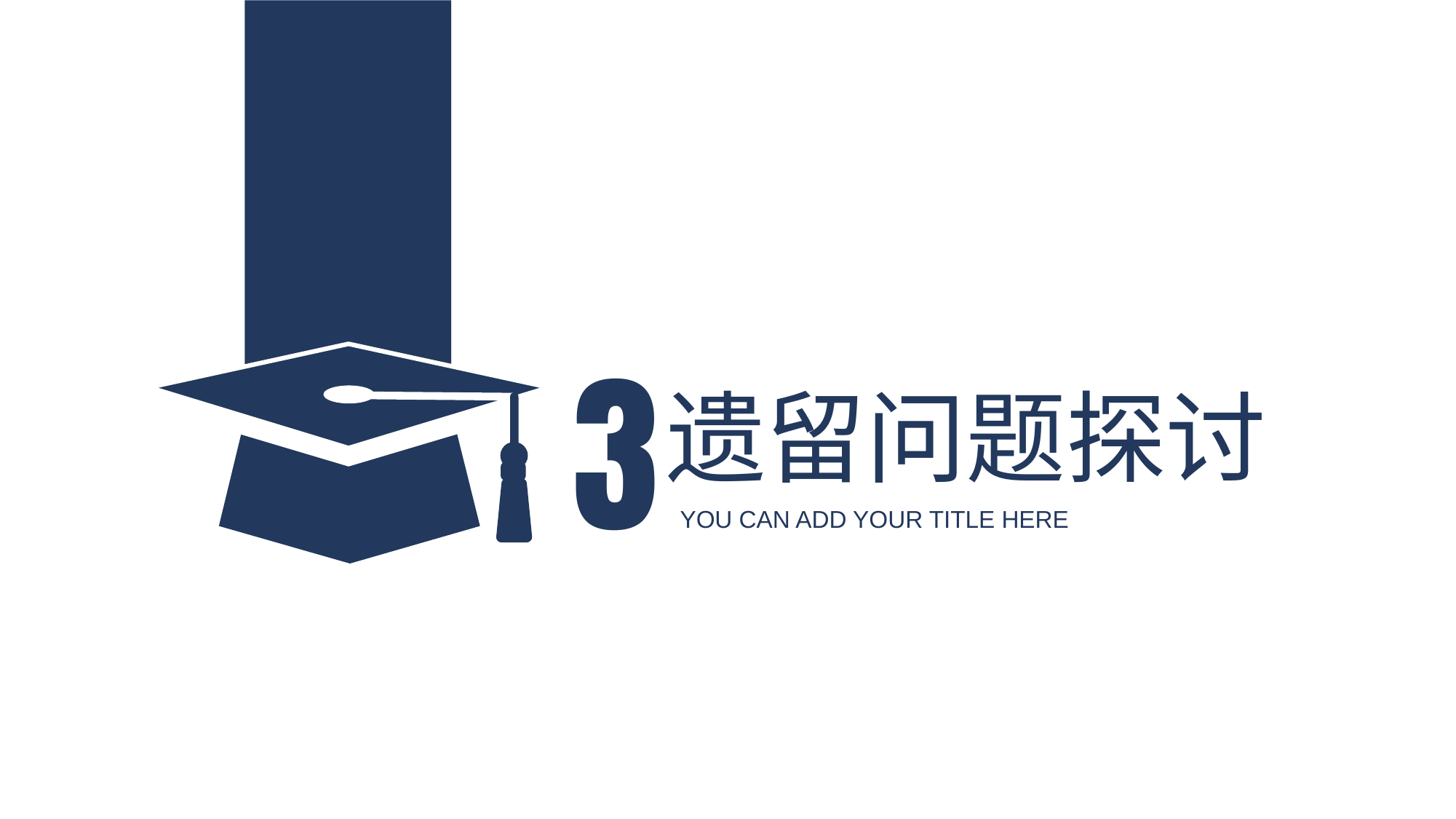

3
遗留问题探讨
YOU CAN ADD YOUR TITLE HERE